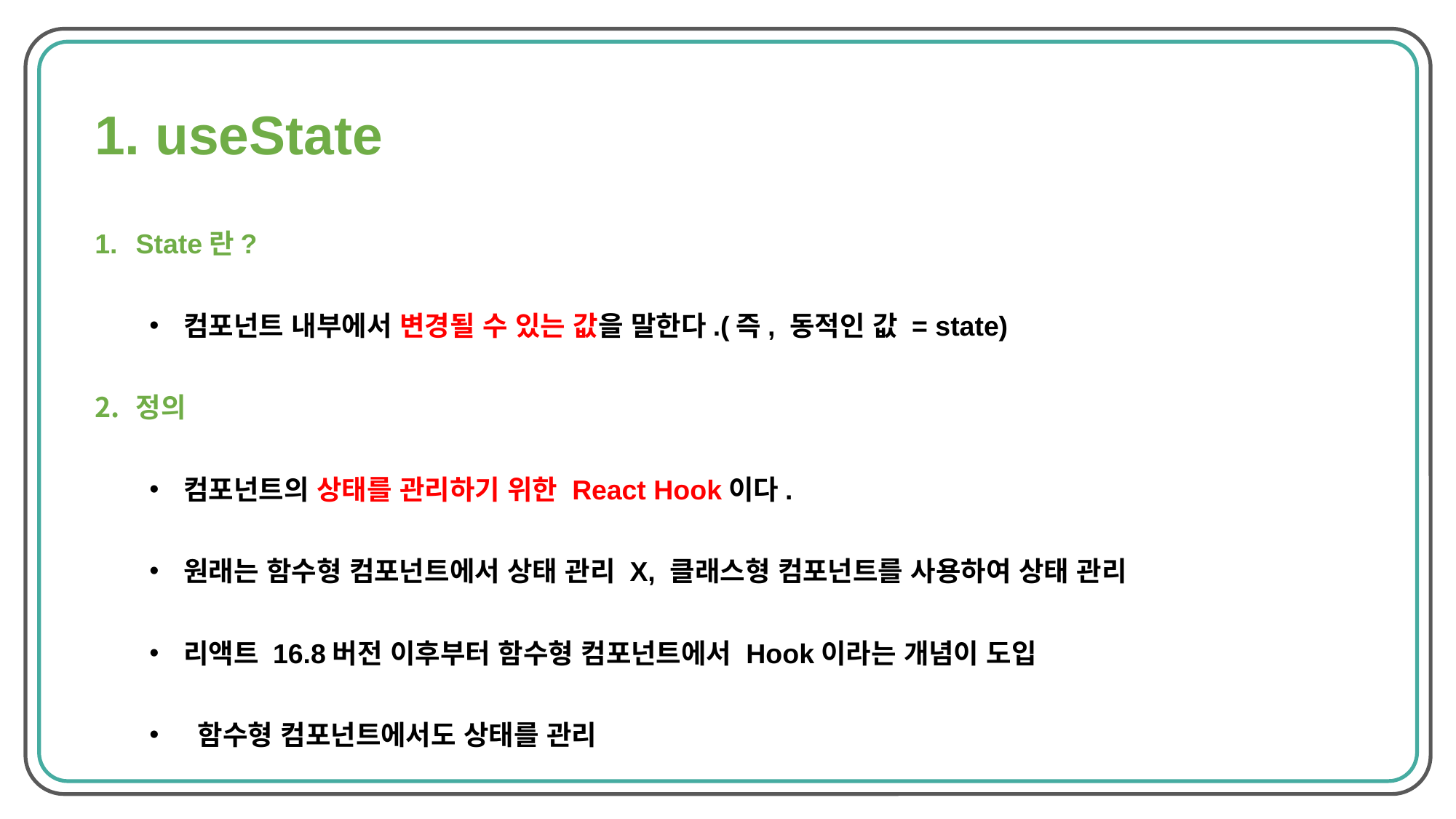

1. useState
State란?
컴포넌트 내부에서 변경될 수 있는 값을 말한다.(즉, 동적인 값 = state)
정의
컴포넌트의 상태를 관리하기 위한 React Hook이다.
원래는 함수형 컴포넌트에서 상태 관리 X, 클래스형 컴포넌트를 사용하여 상태 관리
리액트 16.8버전 이후부터 함수형 컴포넌트에서 Hook이라는 개념이 도입
 함수형 컴포넌트에서도 상태를 관리